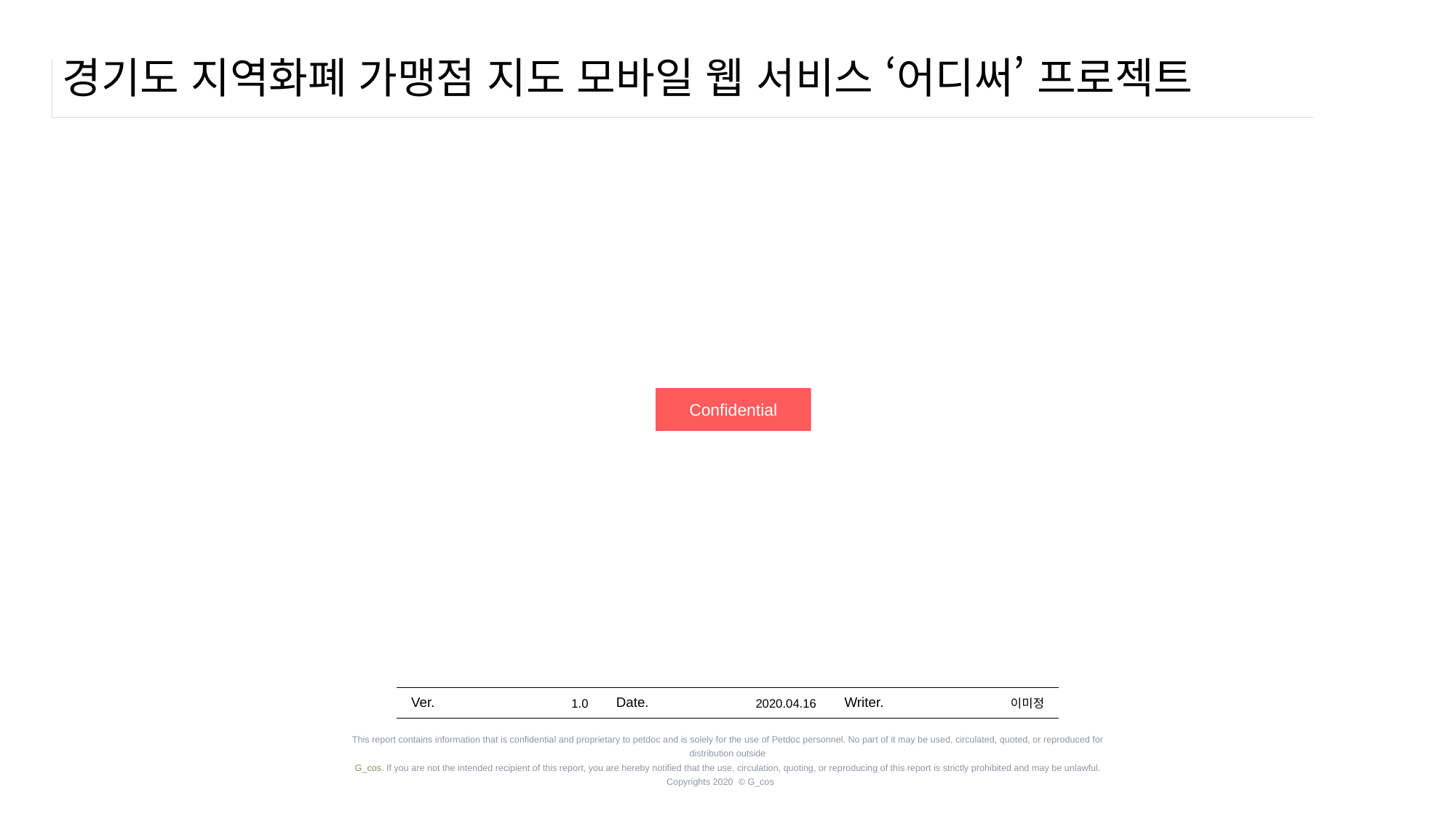

# 경기도 지역화폐 가맹점 지도 모바일 웹 서비스 ‘어디써’ 프로젝트
2020.04.16
이미정
1.0